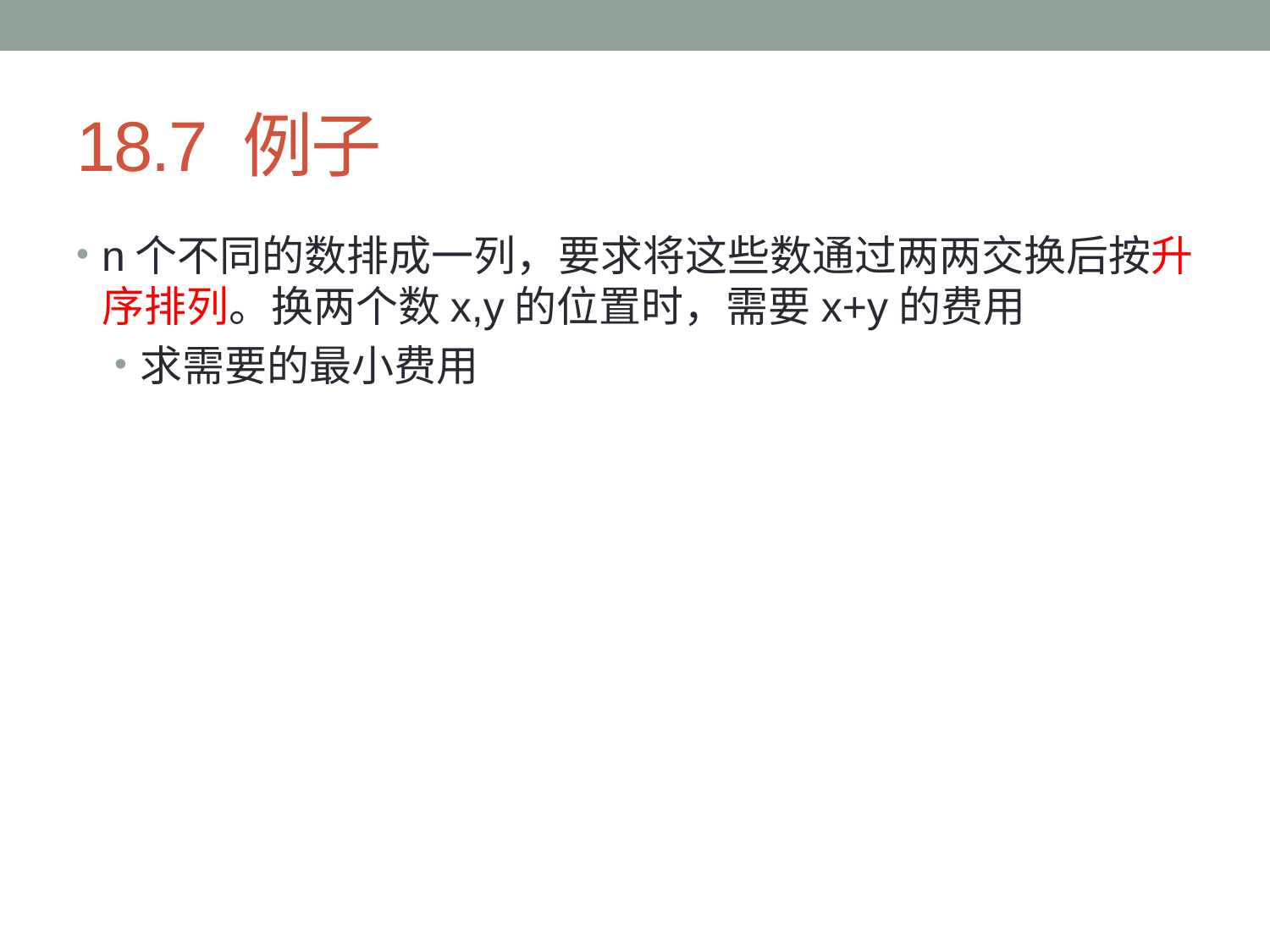

# 18.7 例子
n个不同的数排成一列，要求将这些数通过两两交换后按升序排列。换两个数x,y的位置时，需要x+y的费用
求需要的最小费用